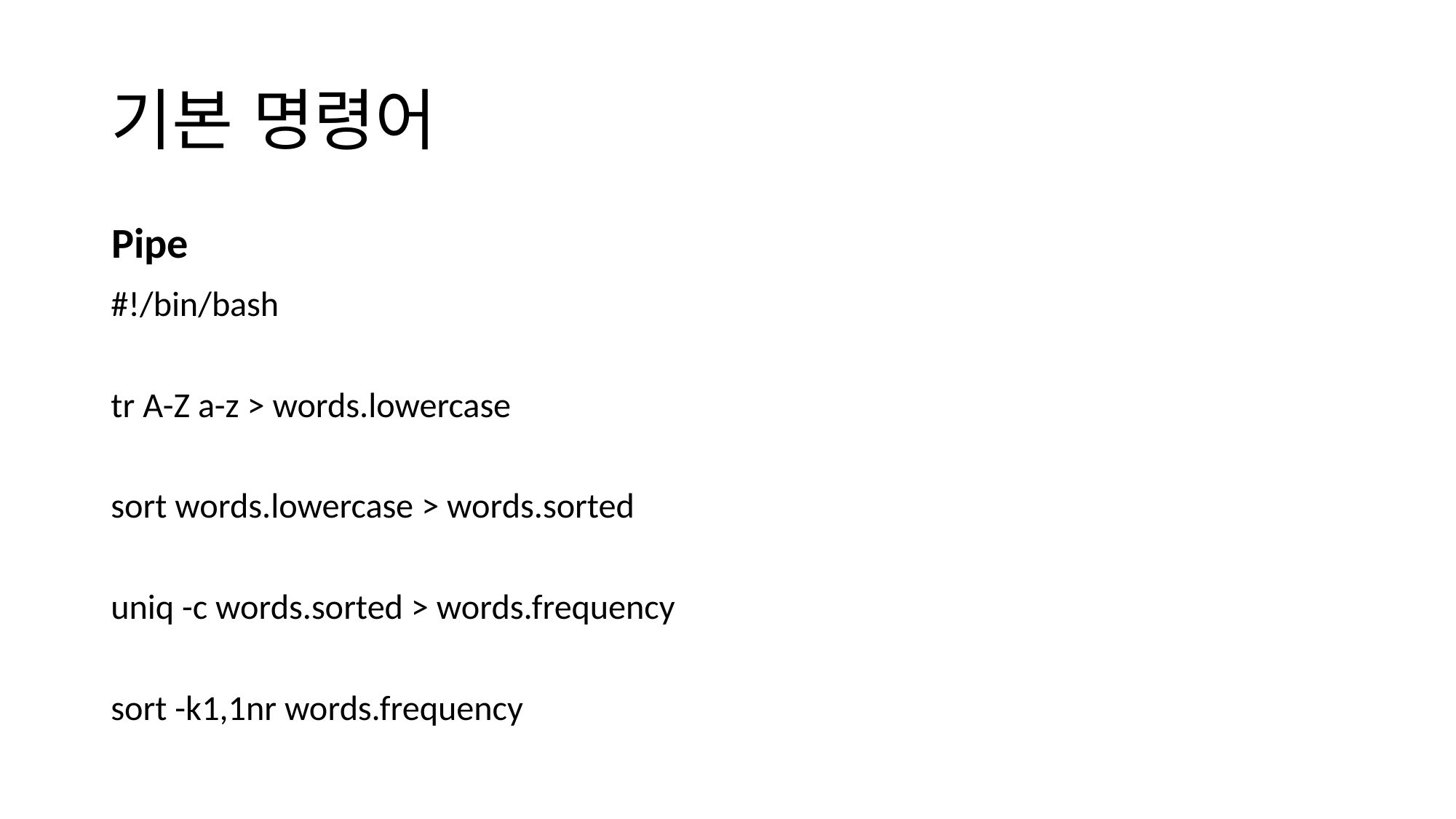

# 기본 명령어
Pipe
#!/bin/bash

tr A-Z a-z > words.lowercase

sort words.lowercase > words.sorted

uniq -c words.sorted > words.frequency

sort -k1,1nr words.frequency